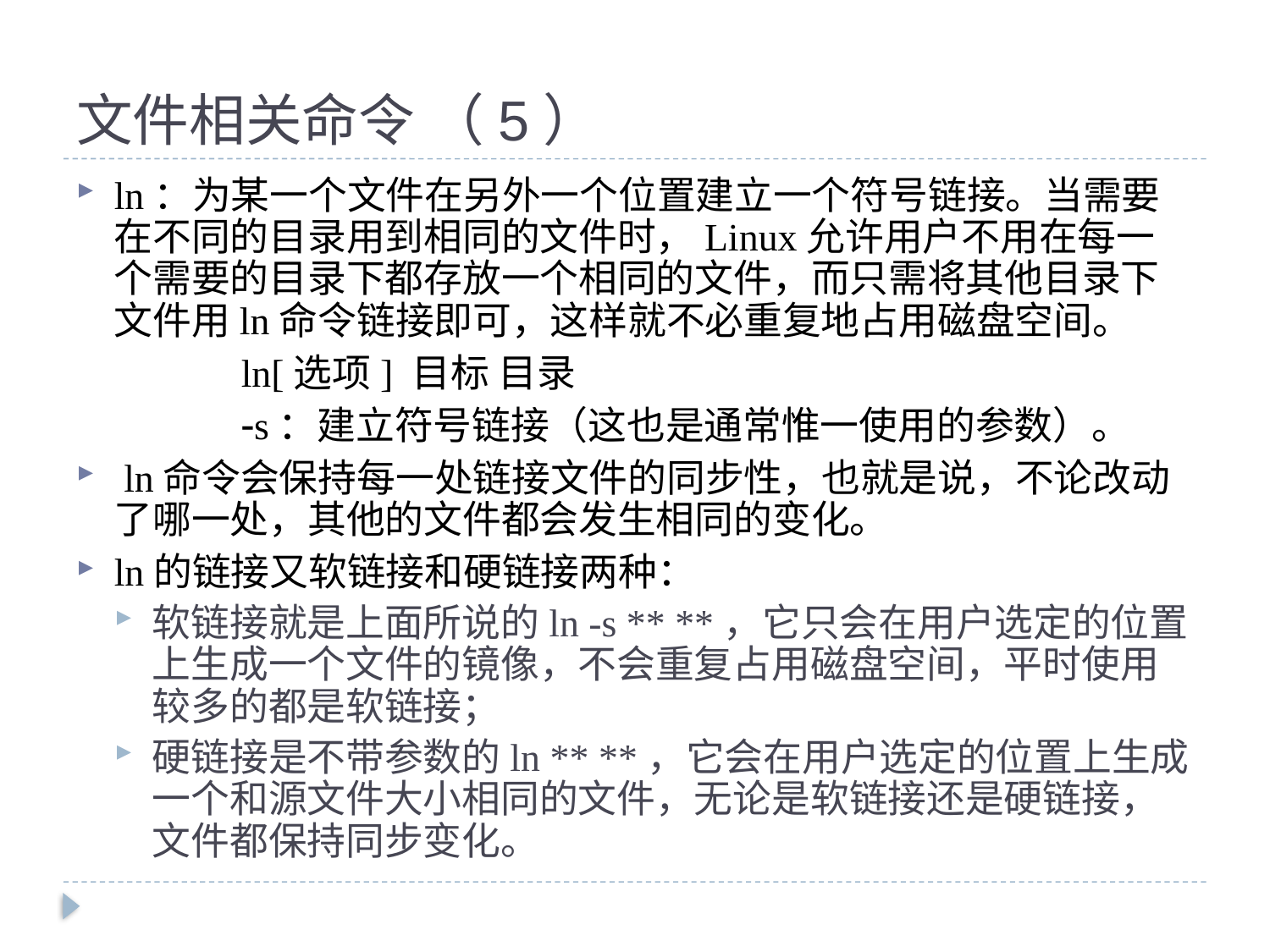

# 文件相关命令 （5）
ln：为某一个文件在另外一个位置建立一个符号链接。当需要在不同的目录用到相同的文件时，Linux允许用户不用在每一个需要的目录下都存放一个相同的文件，而只需将其他目录下文件用ln命令链接即可，这样就不必重复地占用磁盘空间。
		ln[选项] 目标 目录
		−s：建立符号链接（这也是通常惟一使用的参数）。
 ln命令会保持每一处链接文件的同步性，也就是说，不论改动了哪一处，其他的文件都会发生相同的变化。
ln的链接又软链接和硬链接两种：
软链接就是上面所说的ln -s ** **，它只会在用户选定的位置上生成一个文件的镜像，不会重复占用磁盘空间，平时使用较多的都是软链接；
硬链接是不带参数的ln ** **，它会在用户选定的位置上生成一个和源文件大小相同的文件，无论是软链接还是硬链接，文件都保持同步变化。